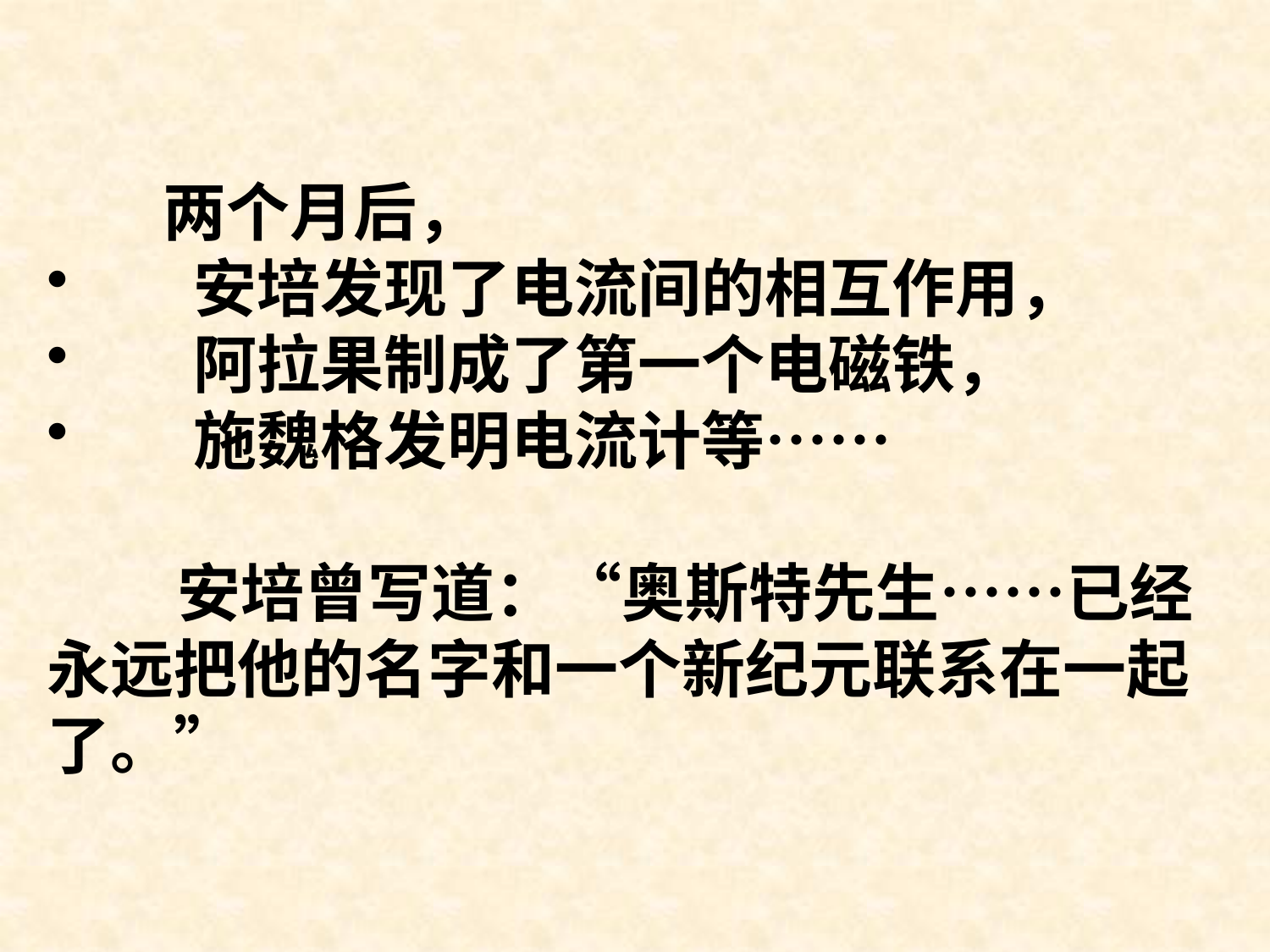

两个月后，
       安培发现了电流间的相互作用，
       阿拉果制成了第一个电磁铁，
       施魏格发明电流计等……

        安培曾写道：“奥斯特先生……已经永远把他的名字和一个新纪元联系在一起了。”